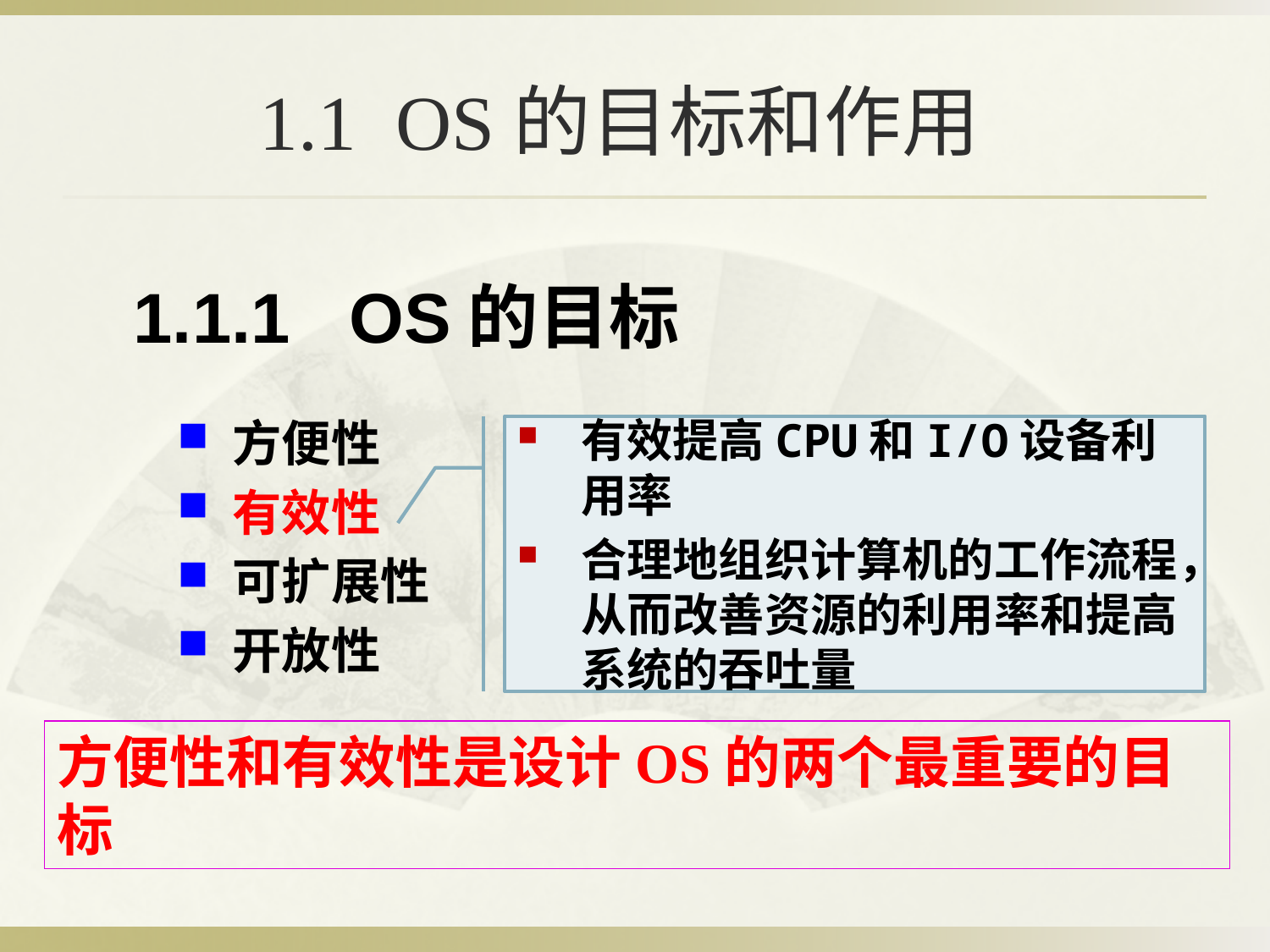

# 1.1  OS的目标和作用
1.1.1   OS的目标
 方便性
 有效性
 可扩展性
 开放性
有效提高CPU和I/O设备利用率
合理地组织计算机的工作流程，从而改善资源的利用率和提高系统的吞吐量
方便性和有效性是设计OS的两个最重要的目标
7